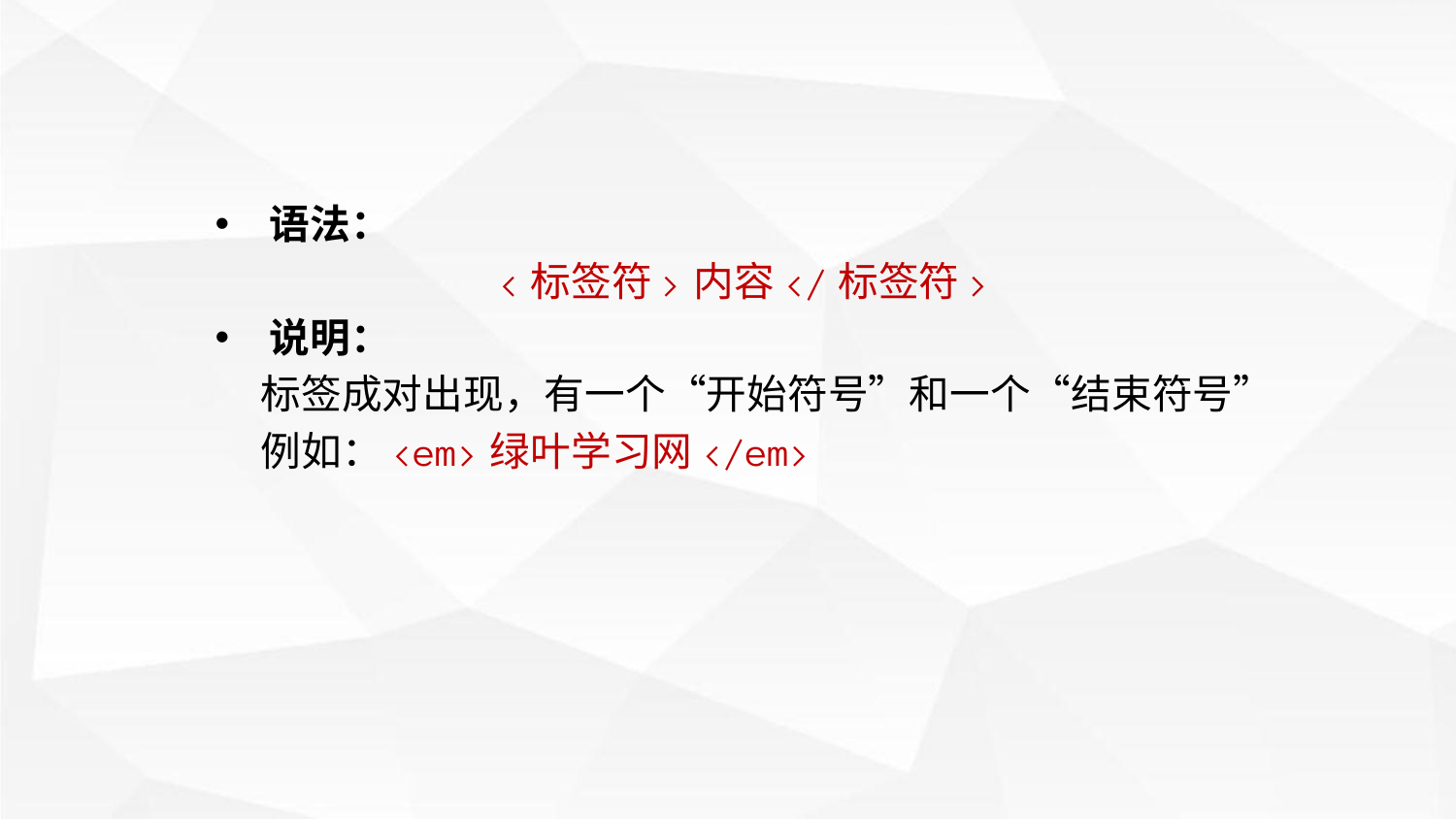

语法：
<标签符>内容</标签符>
说明：
    标签成对出现，有一个“开始符号”和一个“结束符号”
    例如：<em>绿叶学习网</em>